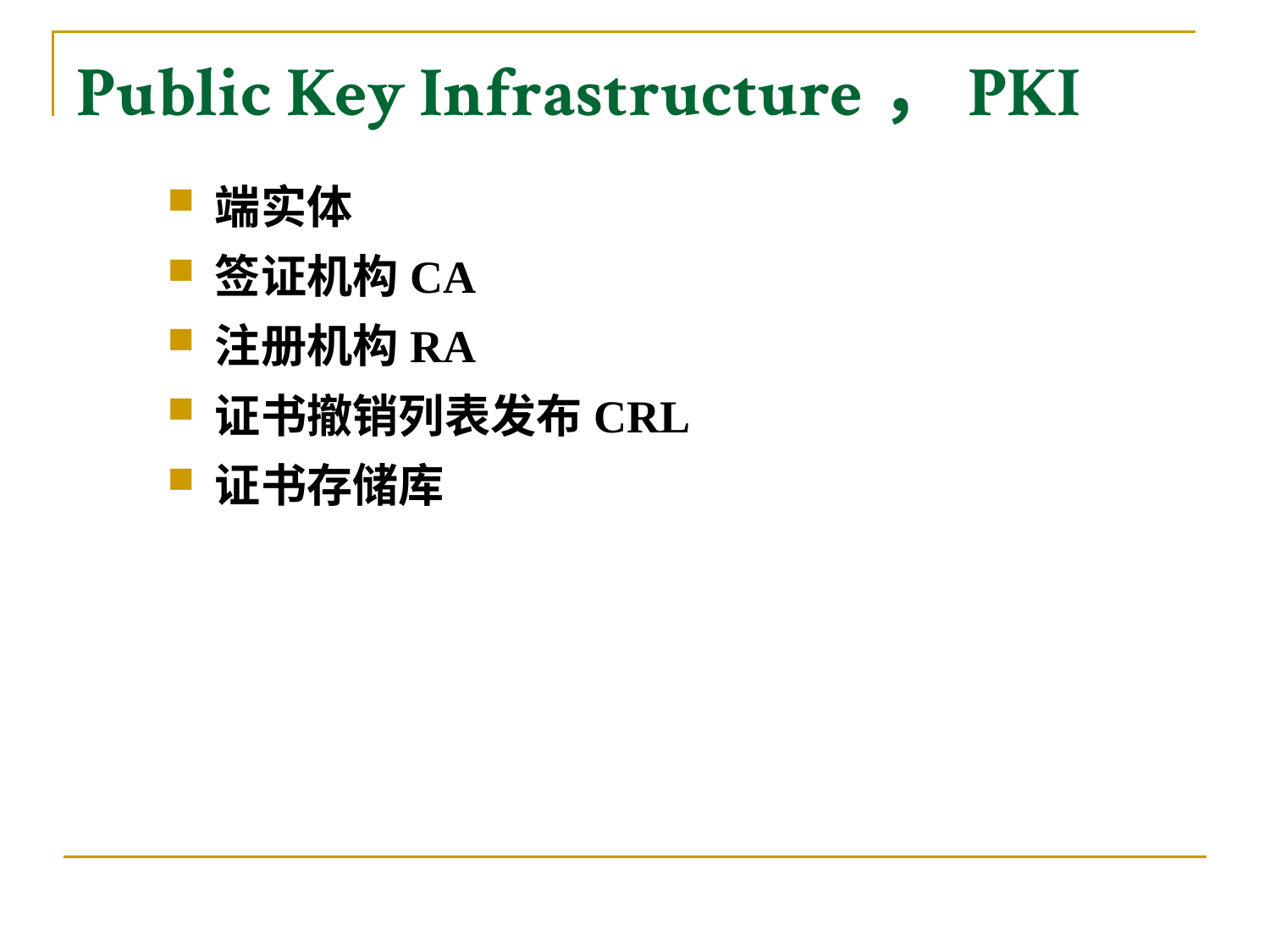

# Public Key Infrastructure，PKI
端实体
签证机构CA
注册机构RA
证书撤销列表发布CRL
证书存储库

67